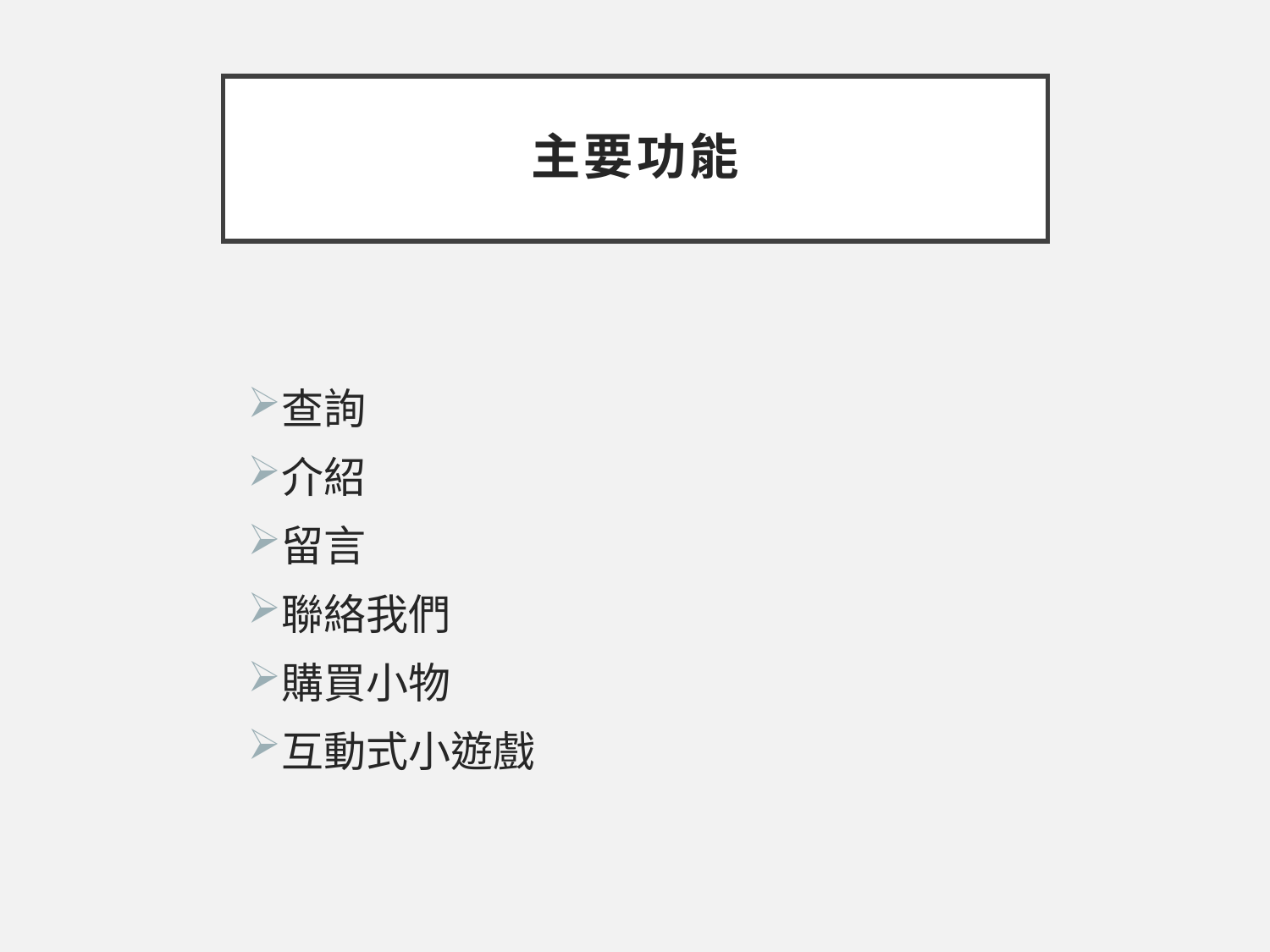

# 主要功能
查詢
介紹
留言
聯絡我們
購買小物
互動式小遊戲